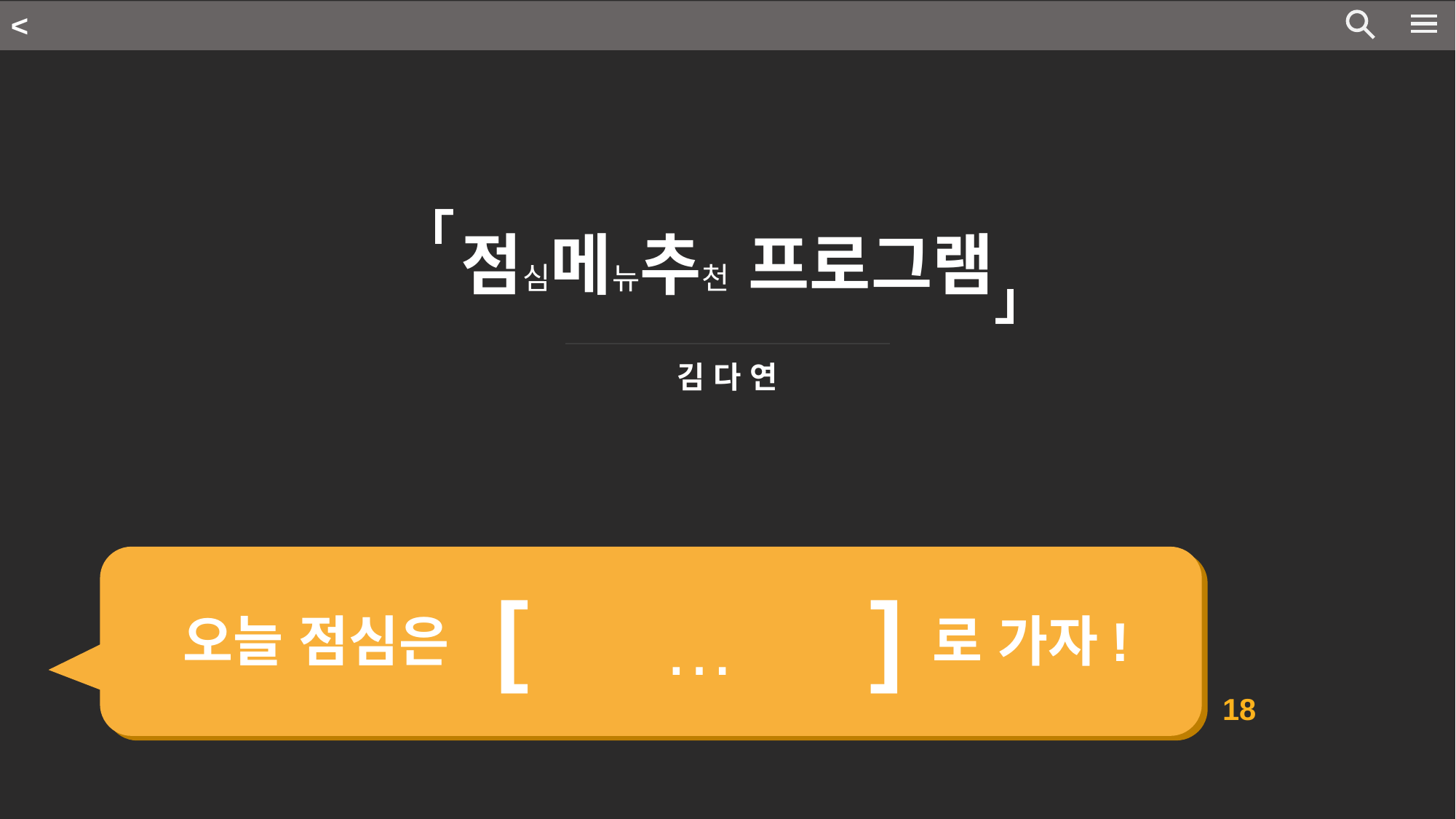

<

「
점심메뉴추천 프로그램
」
김 다 연

1
]
[
…
오늘 점심은
로 가자!

18